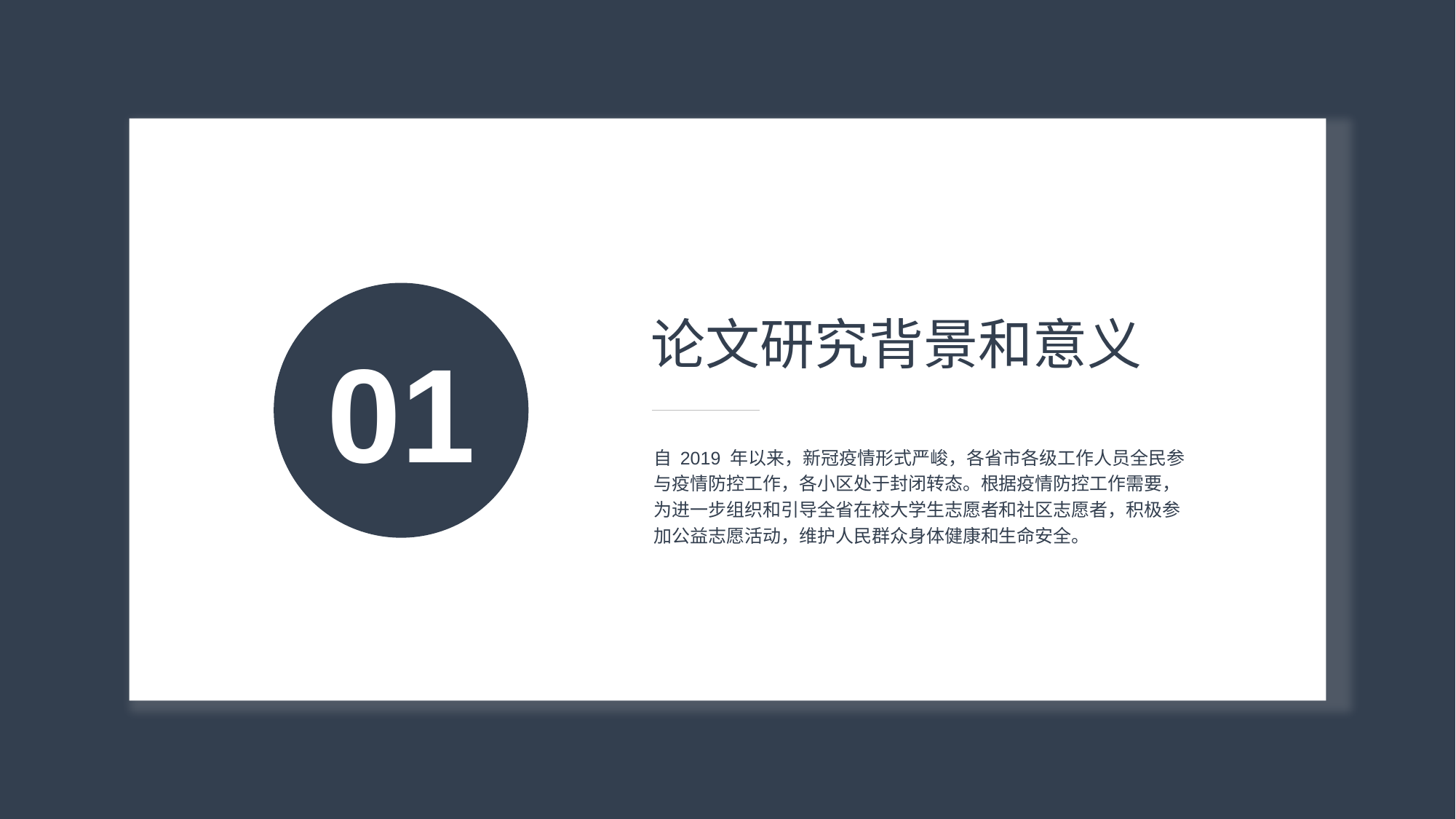

01
论文研究背景和意义
自 2019 年以来，新冠疫情形式严峻，各省市各级工作人员全民参与疫情防控工作，各小区处于封闭转态。根据疫情防控工作需要，为进一步组织和引导全省在校大学生志愿者和社区志愿者，积极参加公益志愿活动，维护人民群众身体健康和生命安全。